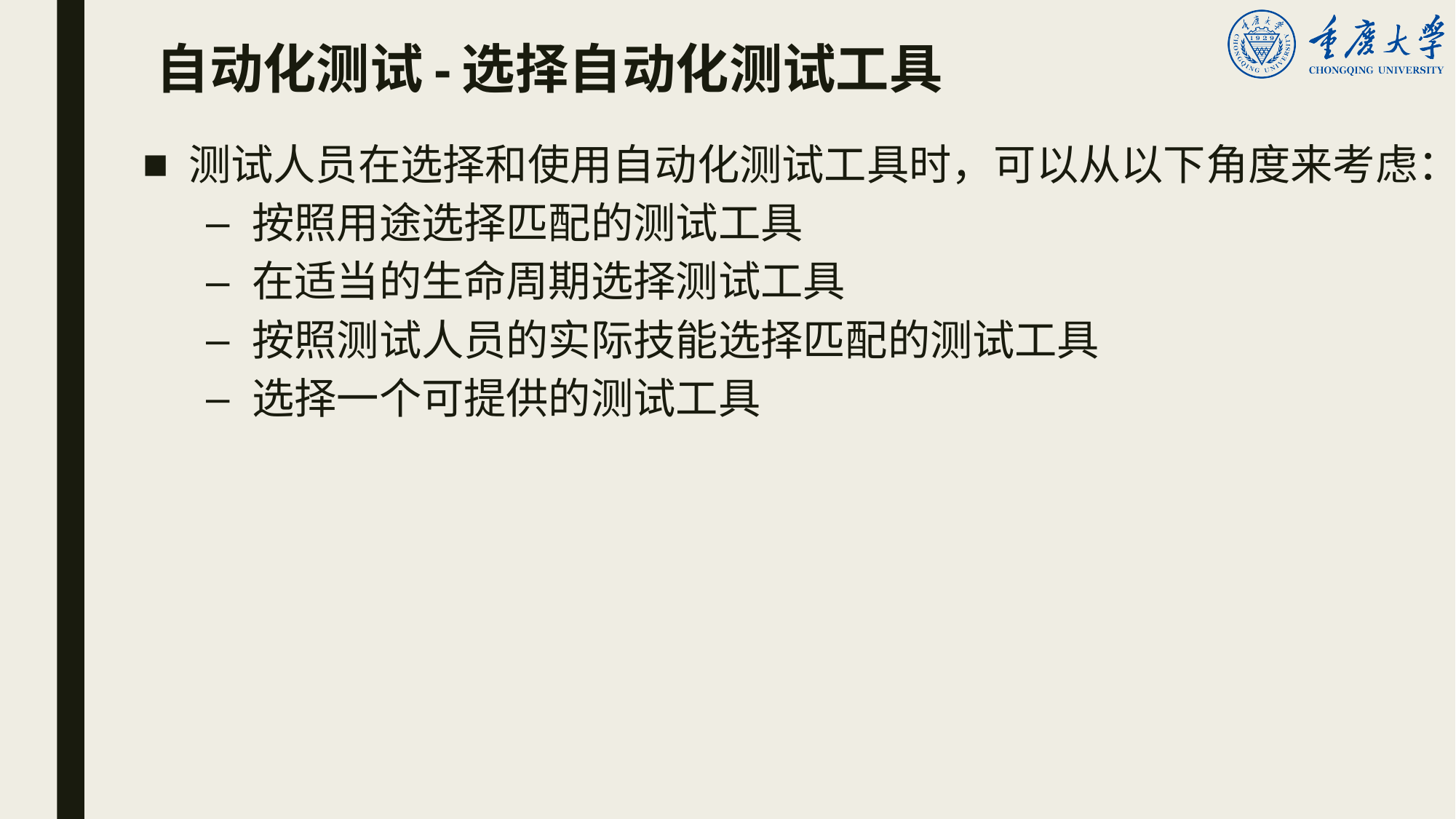

# 自动化测试-选择自动化测试工具
测试人员在选择和使用自动化测试工具时，可以从以下角度来考虑：
按照用途选择匹配的测试工具
在适当的生命周期选择测试工具
按照测试人员的实际技能选择匹配的测试工具
选择一个可提供的测试工具